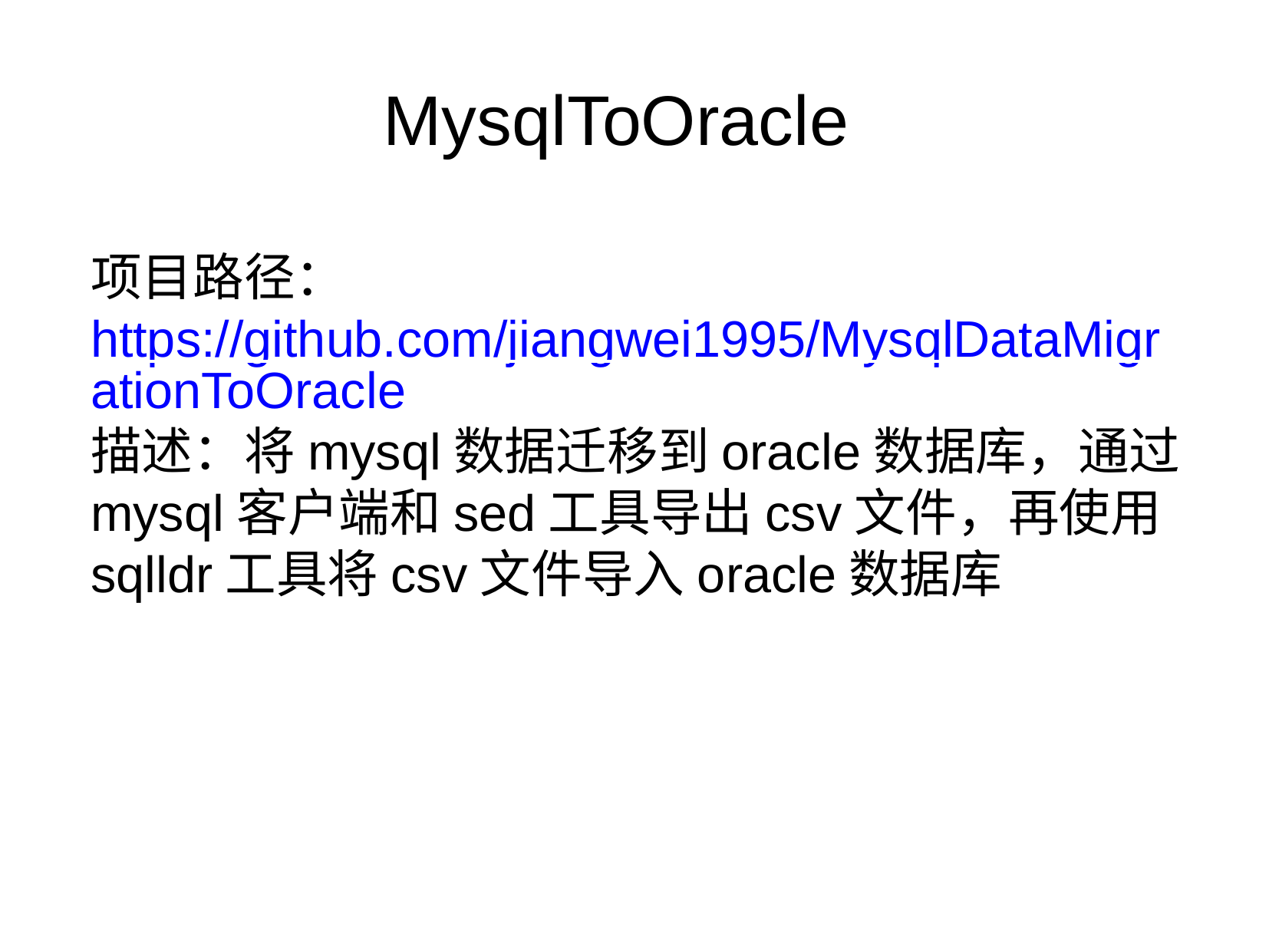

MysqlToOracle

项目路径：https://github.com/jiangwei1995/MysqlDataMigrationToOracle
描述：将mysql数据迁移到oracle数据库，通过mysql客户端和sed工具导出csv文件，再使用sqlldr工具将csv文件导入oracle数据库